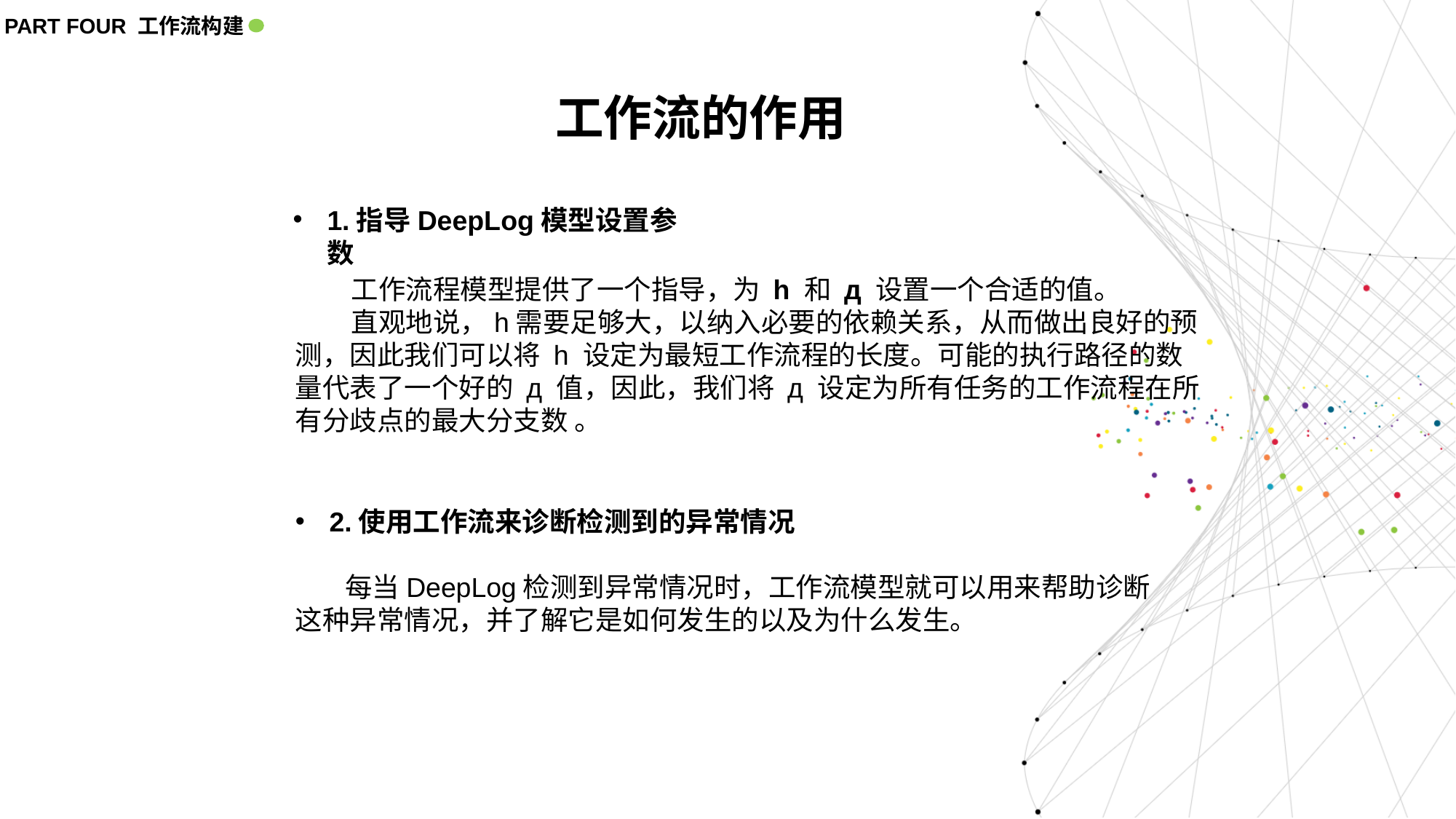

PART FOUR 工作流构建

工作流的作用
1.指导DeepLog模型设置参数
        工作流程模型提供了一个指导，为 h 和 д 设置一个合适的值。
        直观地说，h需要足够大，以纳入必要的依赖关系，从而做出良好的预测，因此我们可以将 h 设定为最短工作流程的长度。可能的执行路径的数量代表了一个好的 д 值，因此，我们将 д 设定为所有任务的工作流程在所有分歧点的最大分支数 。
2.使用工作流来诊断检测到的异常情况

       每当DeepLog检测到异常情况时，工作流模型就可以用来帮助诊断这种异常情况，并了解它是如何发生的以及为什么发生。